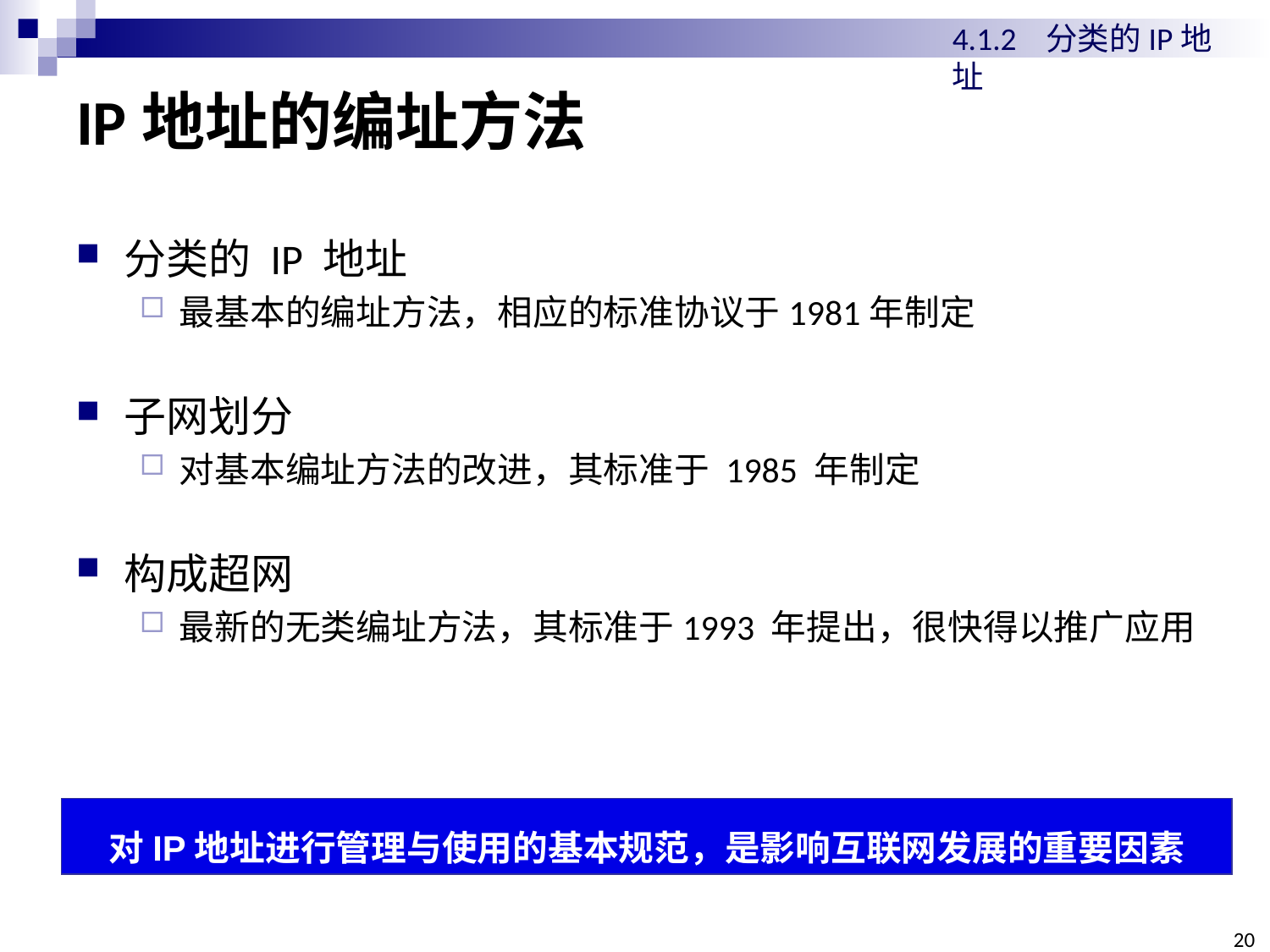

4.1.2   分类的IP地址
# IP地址的编址方法
分类的 IP 地址
最基本的编址方法，相应的标准协议于1981年制定
子网划分
对基本编址方法的改进，其标准于 1985 年制定
构成超网
最新的无类编址方法，其标准于1993 年提出，很快得以推广应用
对IP地址进行管理与使用的基本规范，是影响互联网发展的重要因素
20